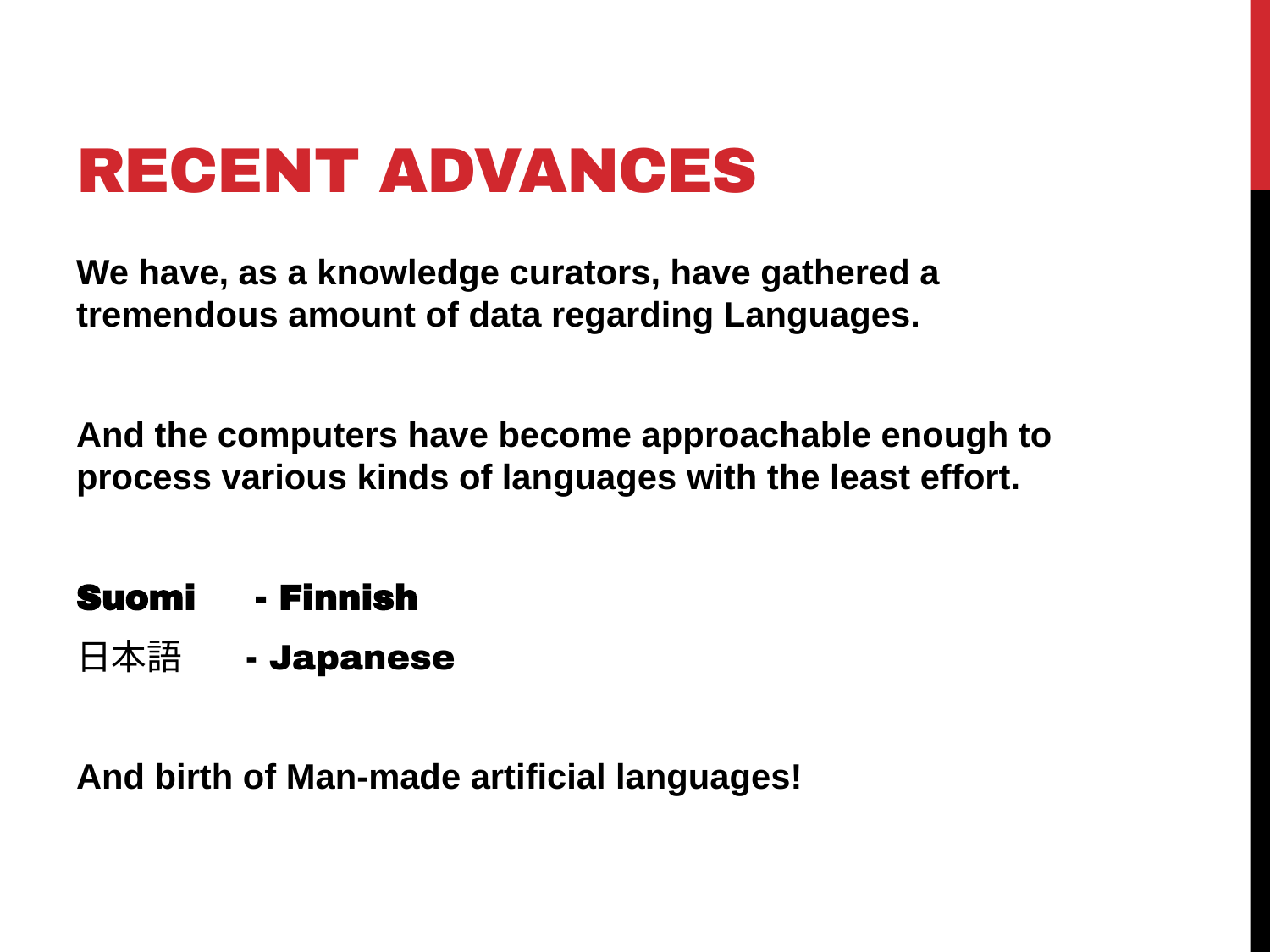

# Recent Advances
We have, as a knowledge curators, have gathered a tremendous amount of data regarding Languages.

And the computers have become approachable enough to process various kinds of languages with the least effort.

Suomi     - Finnish
日本語       - Japanese

And birth of Man-made artificial languages!